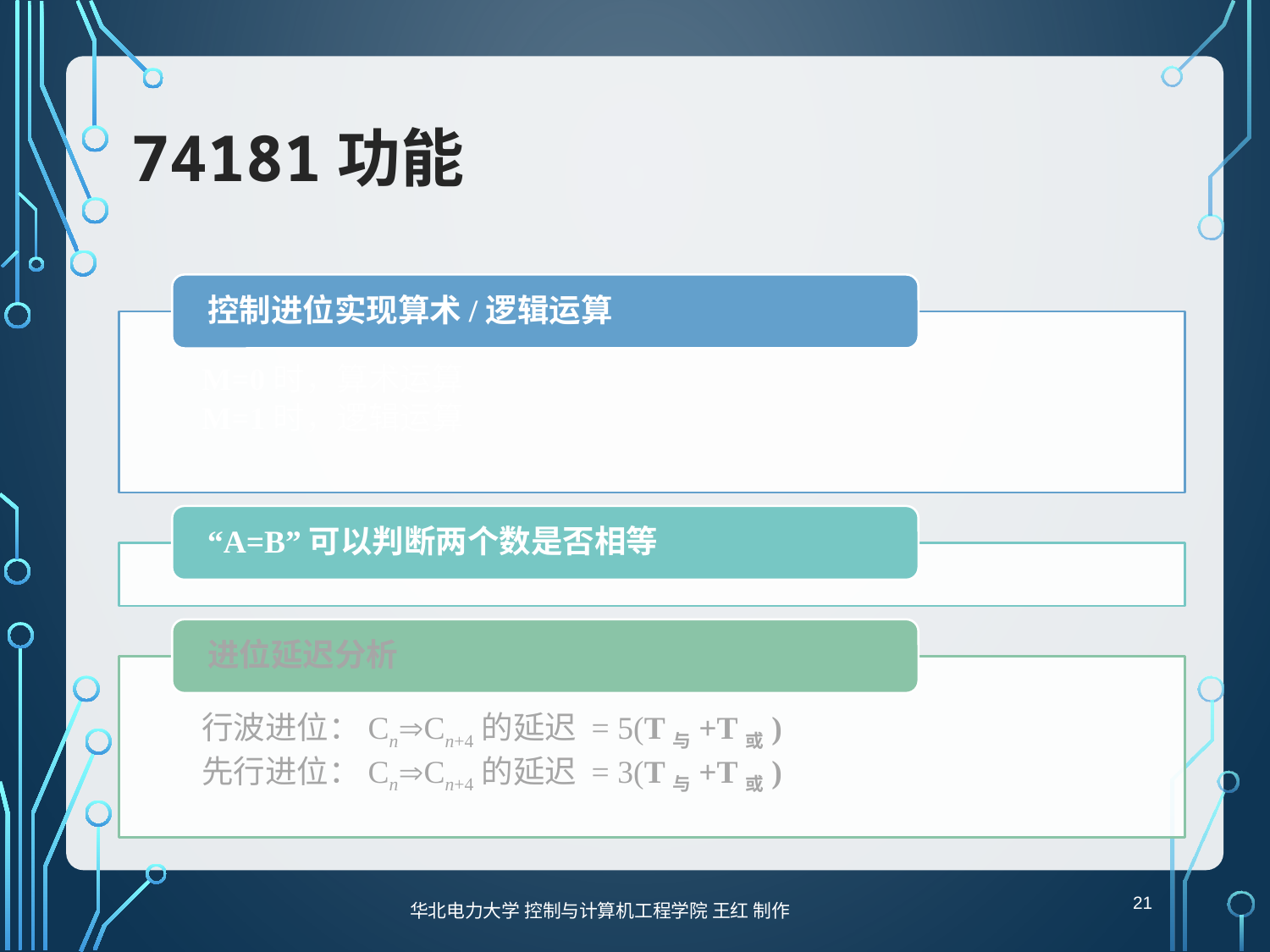

# 74181功能
M=0时，算术运算
M=1时，逻辑运算
控制进位实现算术/逻辑运算
“A=B”可以判断两个数是否相等
行波进位：Cn⇒Cn+4的延迟 = 5(T与+T或)
先行进位：Cn⇒Cn+4的延迟 = 3(T与+T或)
进位延迟分析
华北电力大学 控制与计算机工程学院 王红 制作
21